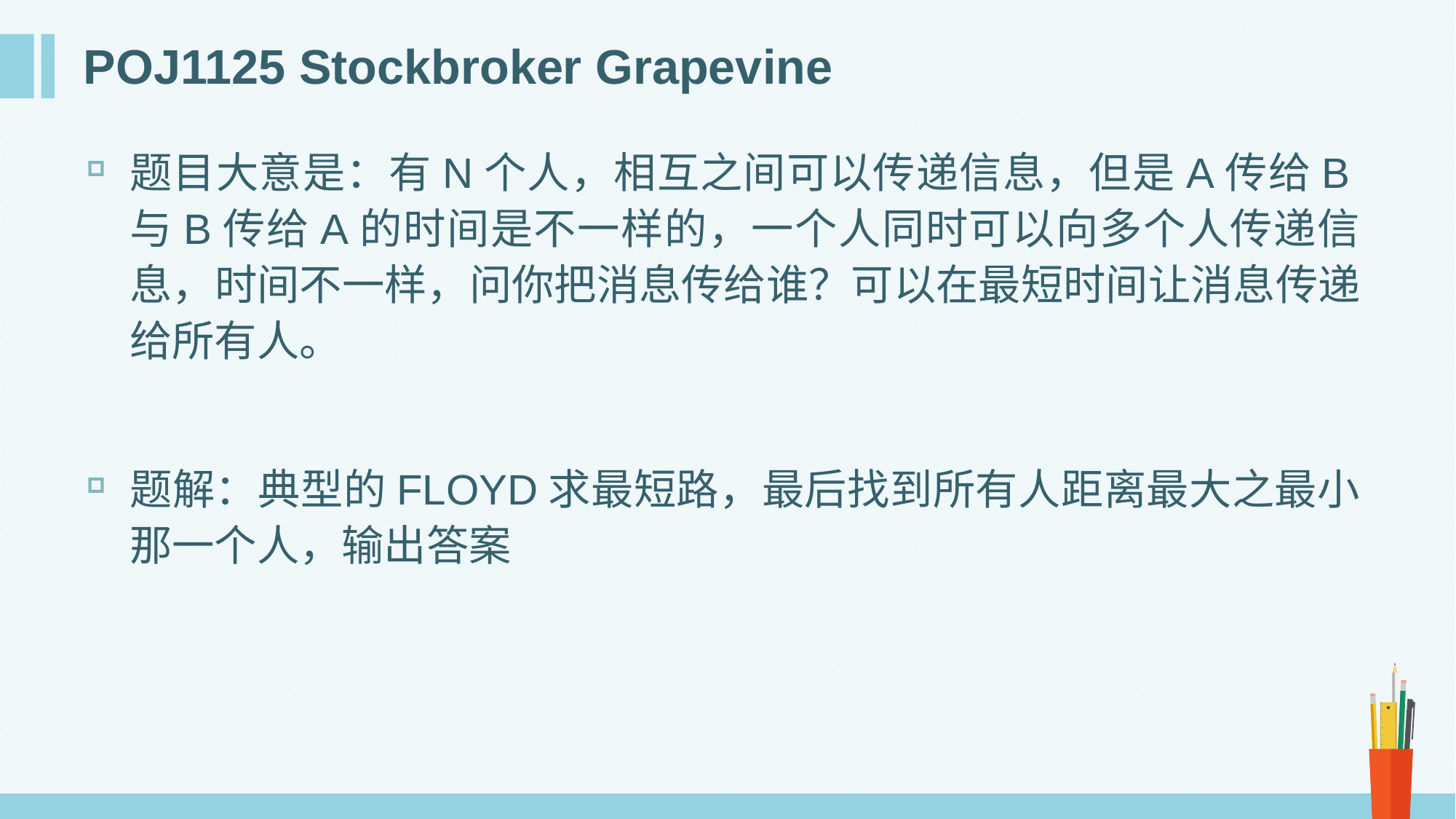

# POJ1125 Stockbroker Grapevine
题目大意是：有N个人，相互之间可以传递信息，但是A传给B与B传给A的时间是不一样的，一个人同时可以向多个人传递信息，时间不一样，问你把消息传给谁？可以在最短时间让消息传递给所有人。

题解：典型的FLOYD求最短路，最后找到所有人距离最大之最小那一个人，输出答案